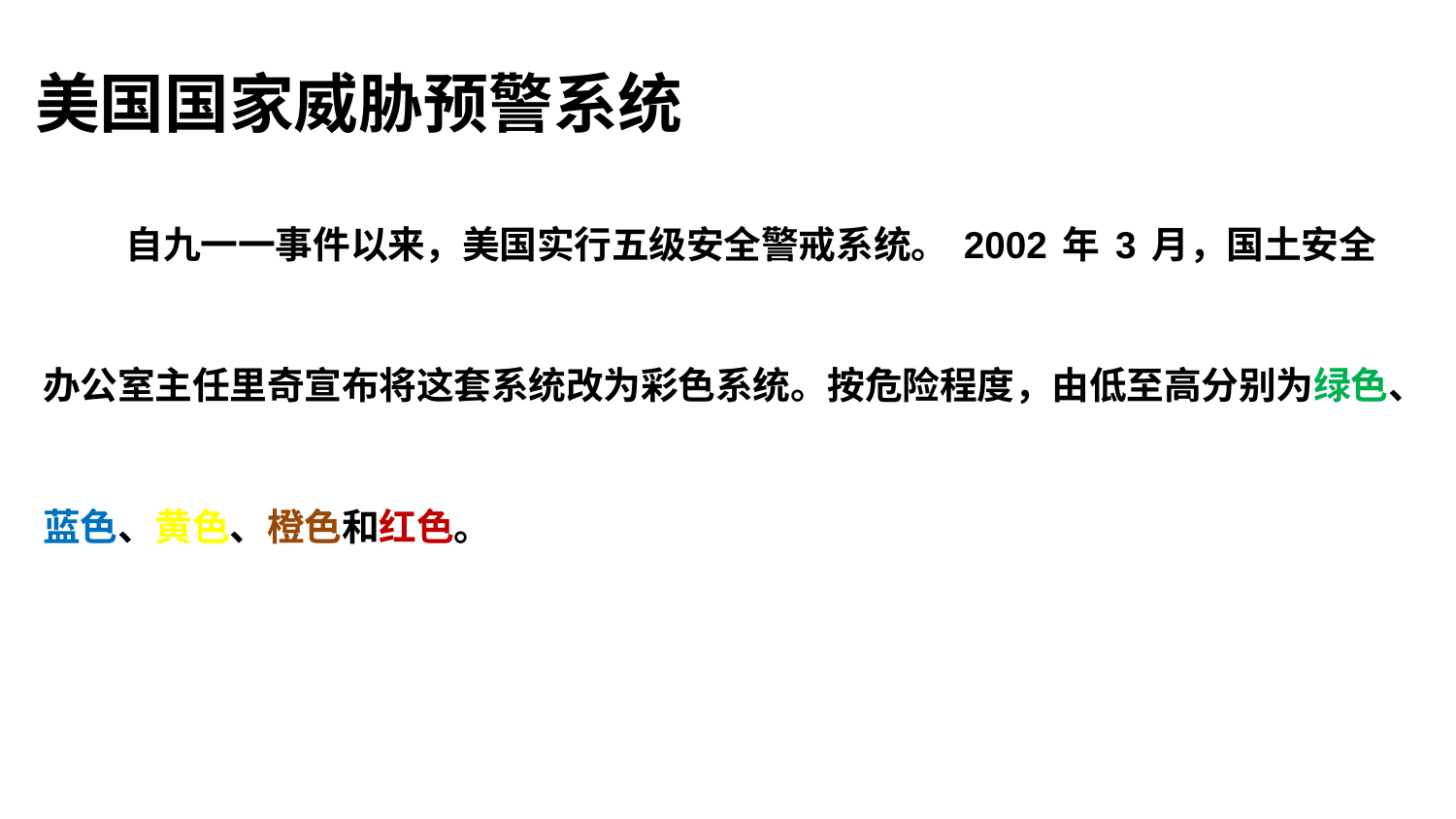

美国国家威胁预警系统
　　 自九一一事件以来，美国实行五级安全警戒系统。2002年3月，国土安全办公室主任里奇宣布将这套系统改为彩色系统。按危险程度，由低至高分别为绿色、蓝色、黄色、橙色和红色。